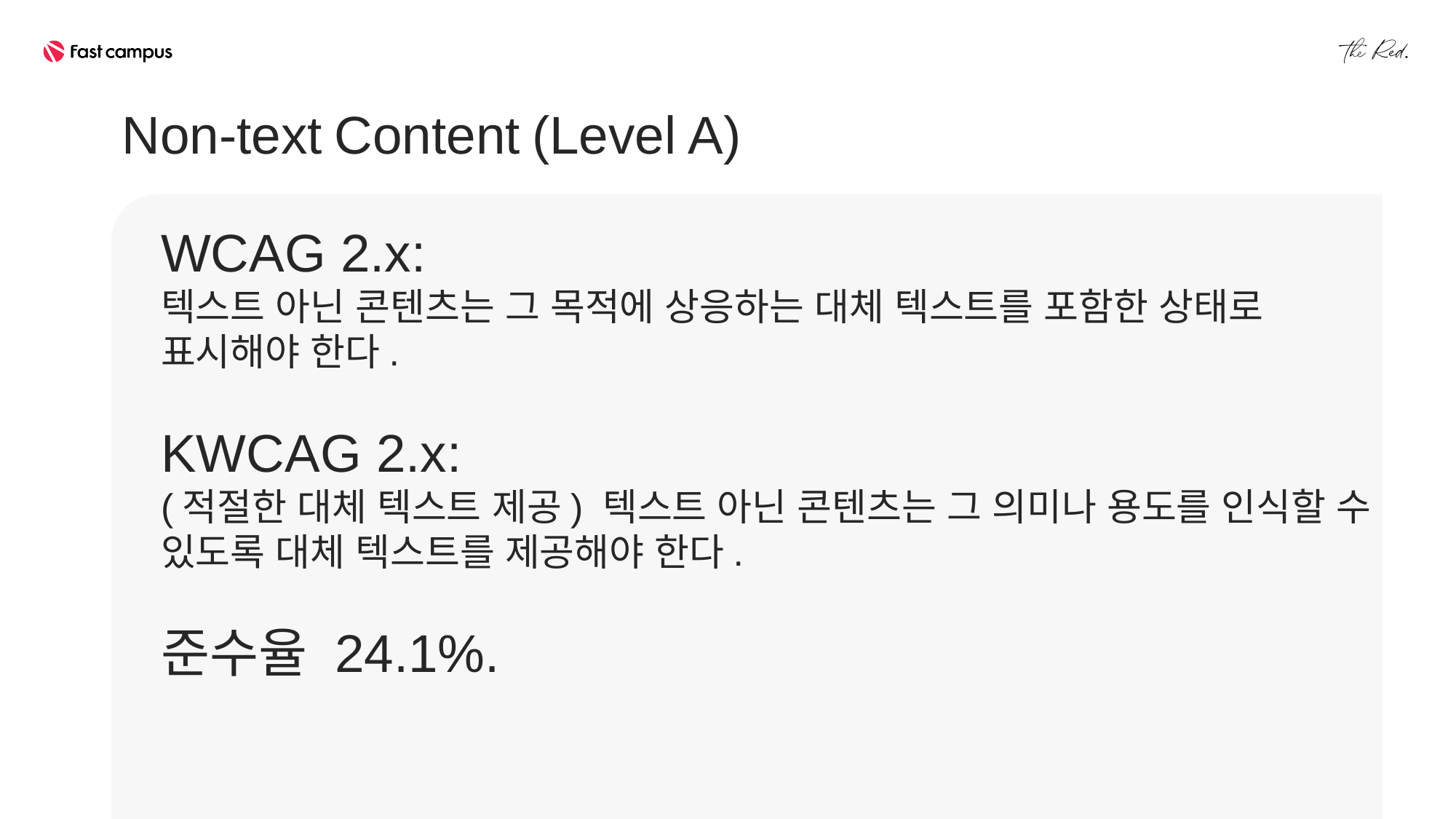

Non-text Content (Level A)
WCAG 2.x:
텍스트 아닌 콘텐츠는 그 목적에 상응하는 대체 텍스트를 포함한 상태로 표시해야 한다.
KWCAG 2.x:
(적절한 대체 텍스트 제공) 텍스트 아닌 콘텐츠는 그 의미나 용도를 인식할 수 있도록 대체 텍스트를 제공해야 한다.

준수율 24.1%.